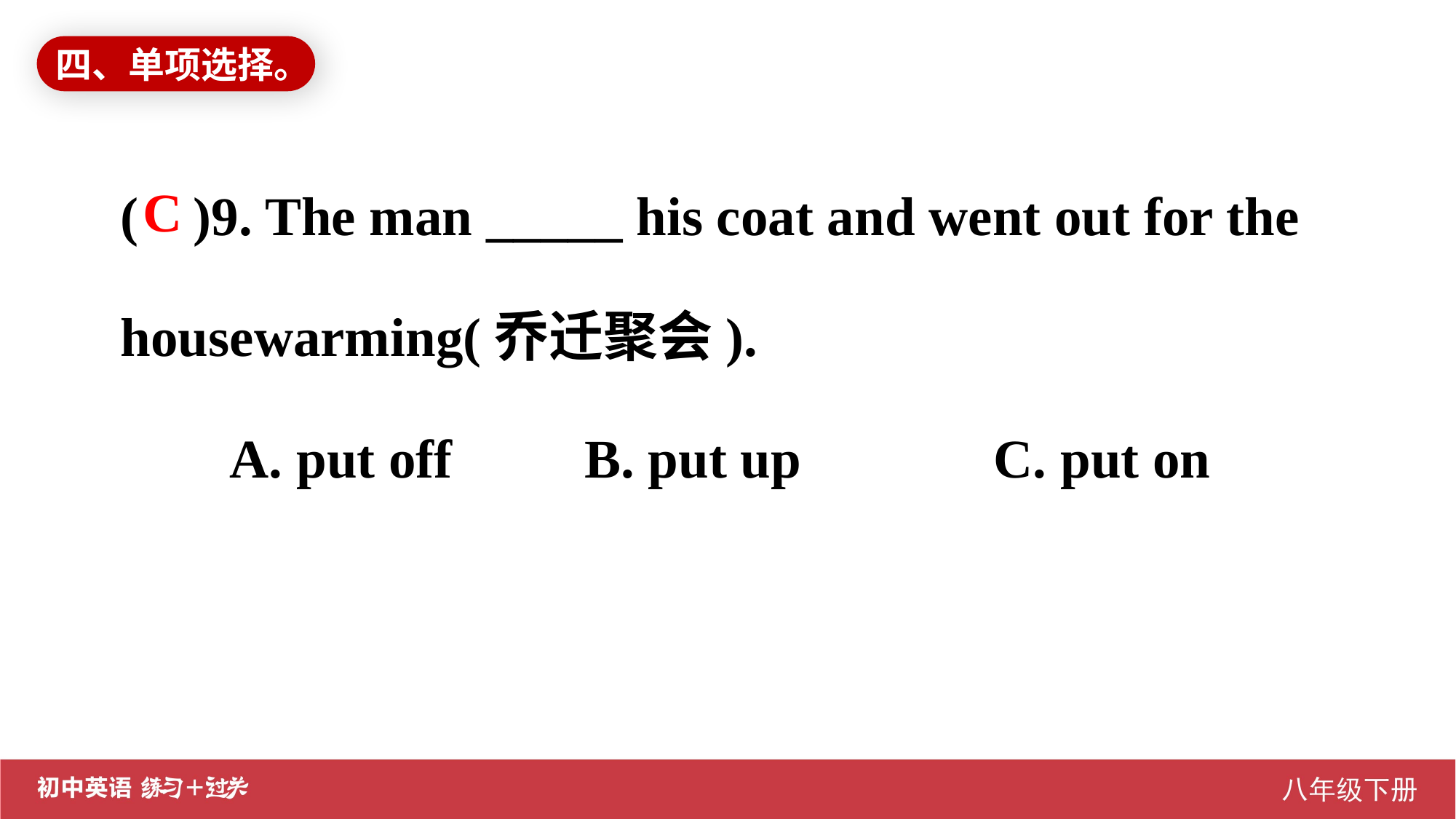

四、单项选择。
(    )9. The man _____ his coat and went out for the housewarming(乔迁聚会).
	A. put off	  B. put up		C. put on
C